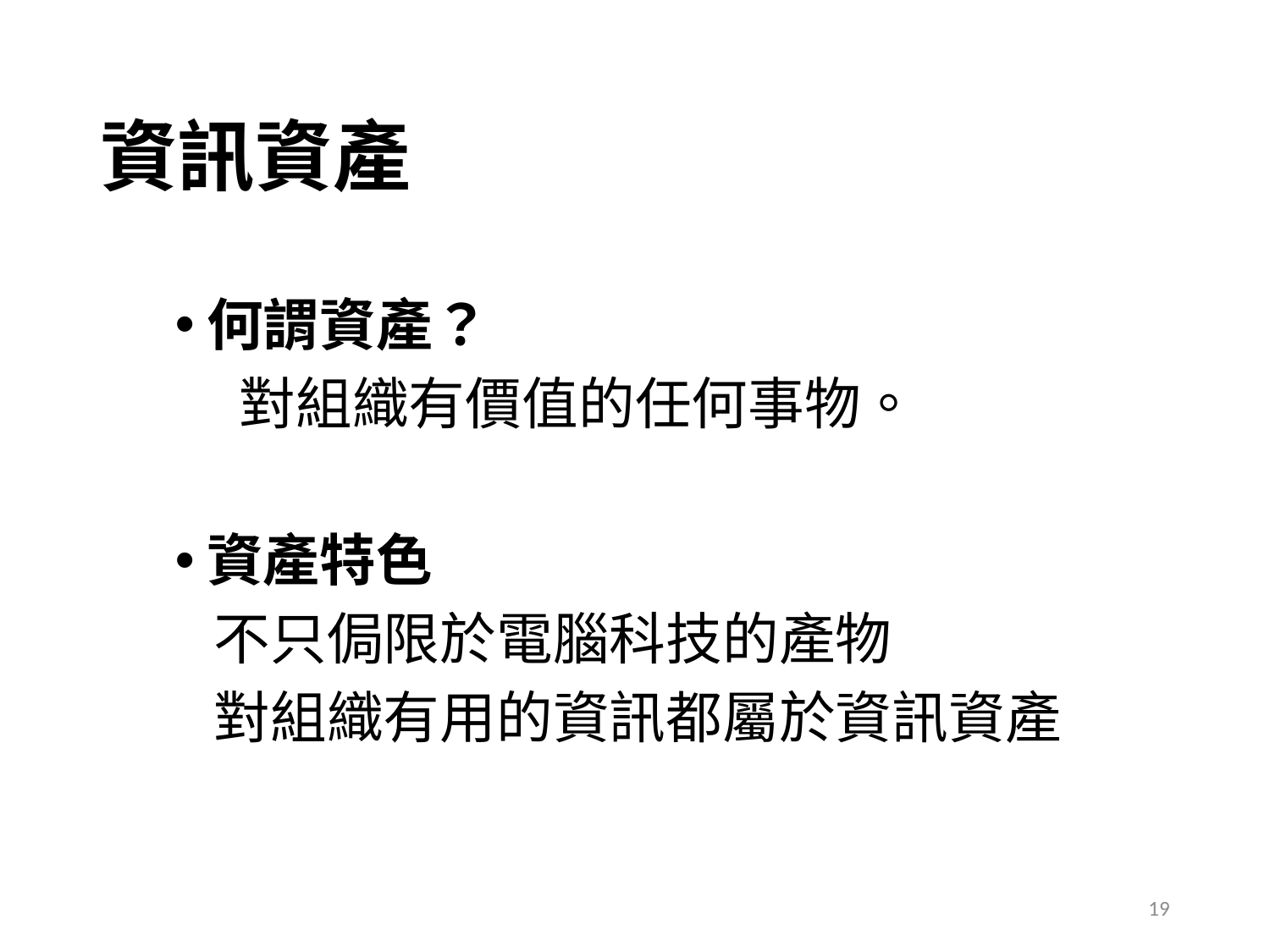

# 資訊資產
何謂資產？
    對組織有價值的任何事物。

資產特色
  不只侷限於電腦科技的產物
  對組織有用的資訊都屬於資訊資產
19